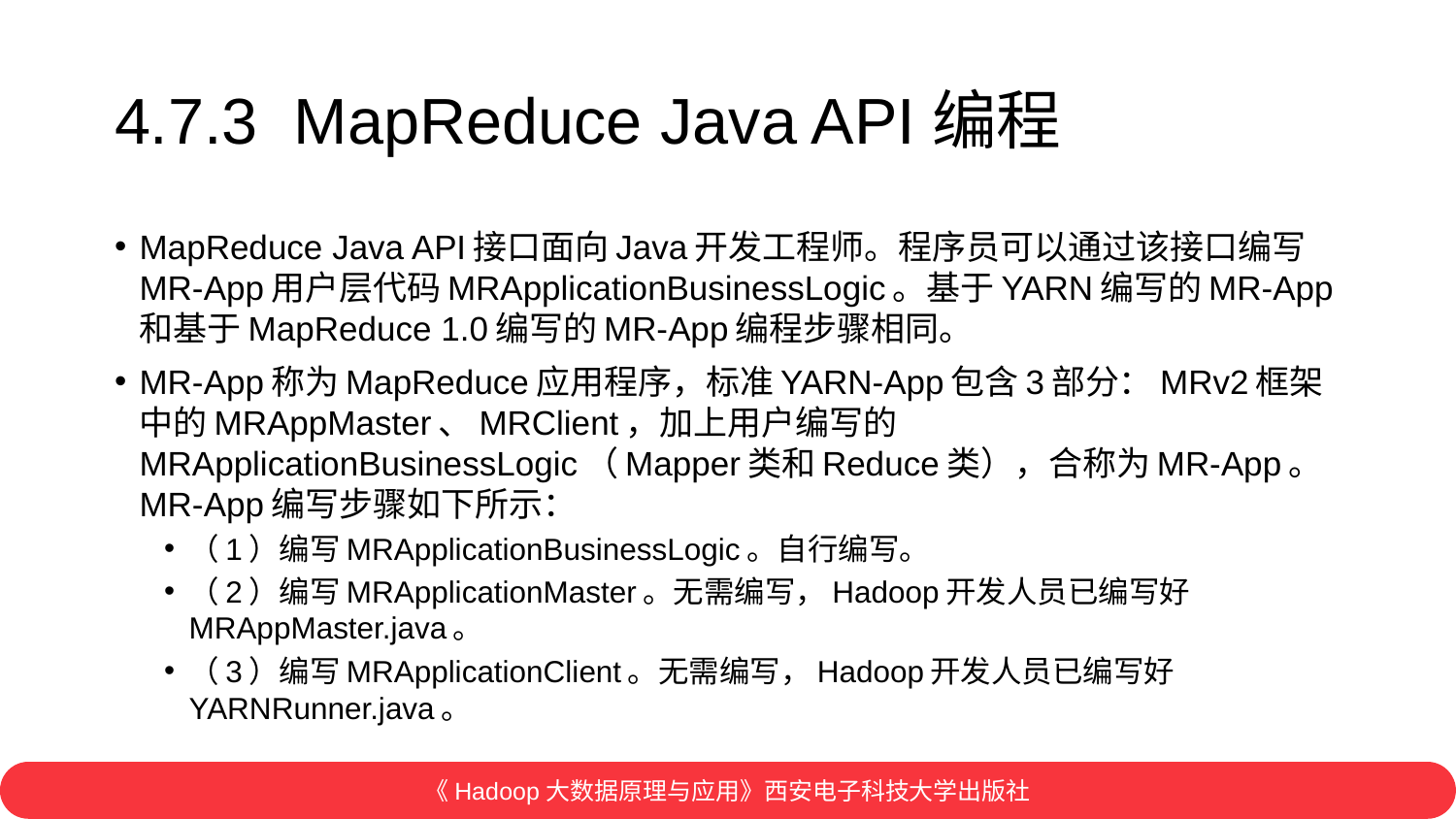

# 4.7.3  MapReduce Java API编程
MapReduce Java API接口面向Java开发工程师。程序员可以通过该接口编写MR-App用户层代码MRApplicationBusinessLogic。基于YARN编写的MR-App和基于MapReduce 1.0编写的MR-App编程步骤相同。
MR-App称为MapReduce应用程序，标准YARN-App包含3部分：MRv2框架中的MRAppMaster、MRClient，加上用户编写的MRApplicationBusinessLogic（Mapper类和Reduce类），合称为MR-App。MR-App编写步骤如下所示：
（1）编写MRApplicationBusinessLogic。自行编写。
（2）编写MRApplicationMaster。无需编写，Hadoop开发人员已编写好MRAppMaster.java。
（3）编写MRApplicationClient。无需编写，Hadoop开发人员已编写好YARNRunner.java。